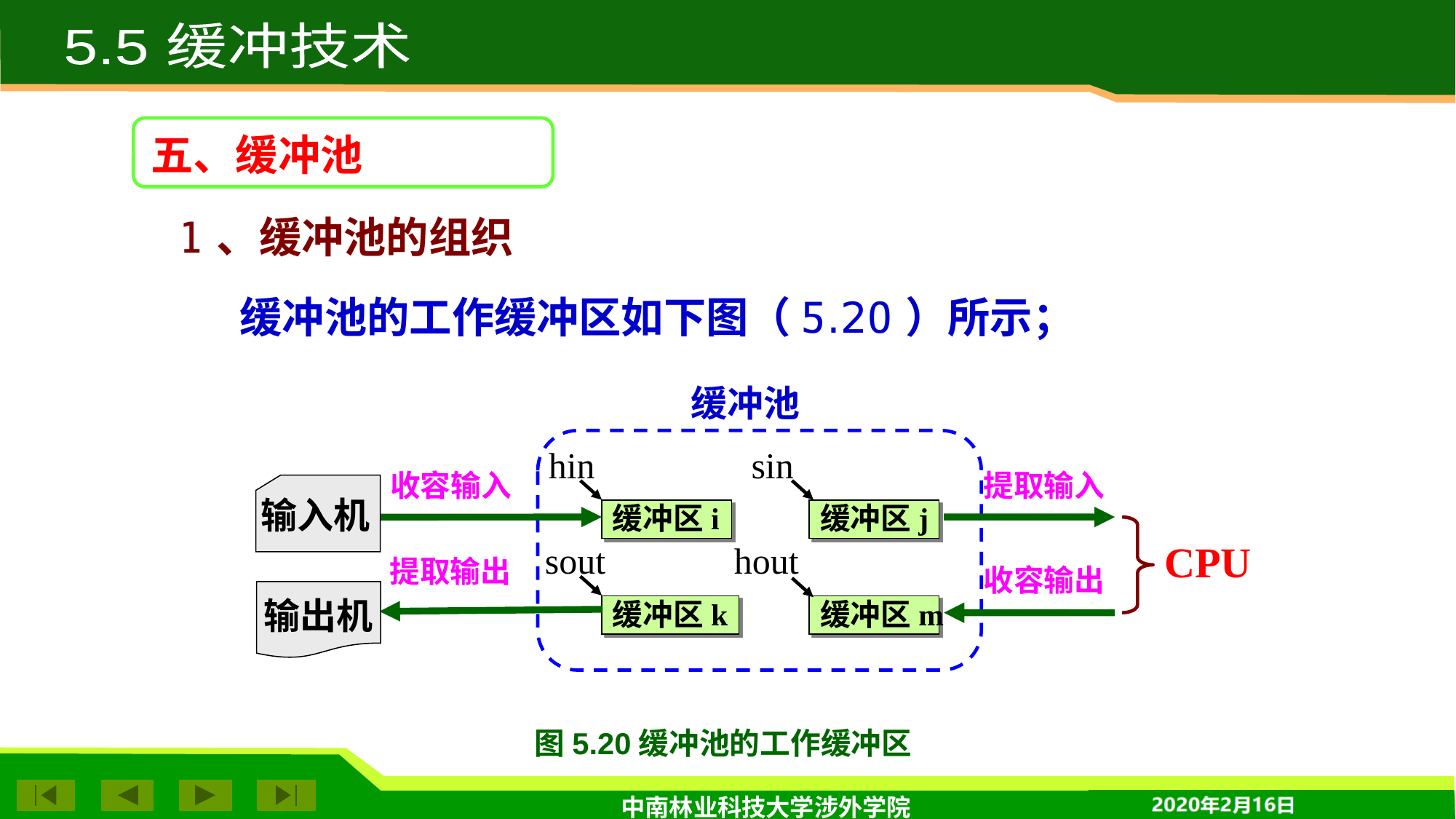

5.5 缓冲技术

五、缓冲池
1、缓冲池的组织
缓冲池的工作缓冲区如下图（5.20）所示；
缓冲池

hin
sin
收容输入
提取输入

输入机

缓冲区i

缓冲区j

CPU
sout
hout
提取输出
收容输出

输出机
缓冲区k

缓冲区m

图5.20缓冲池的工作缓冲区